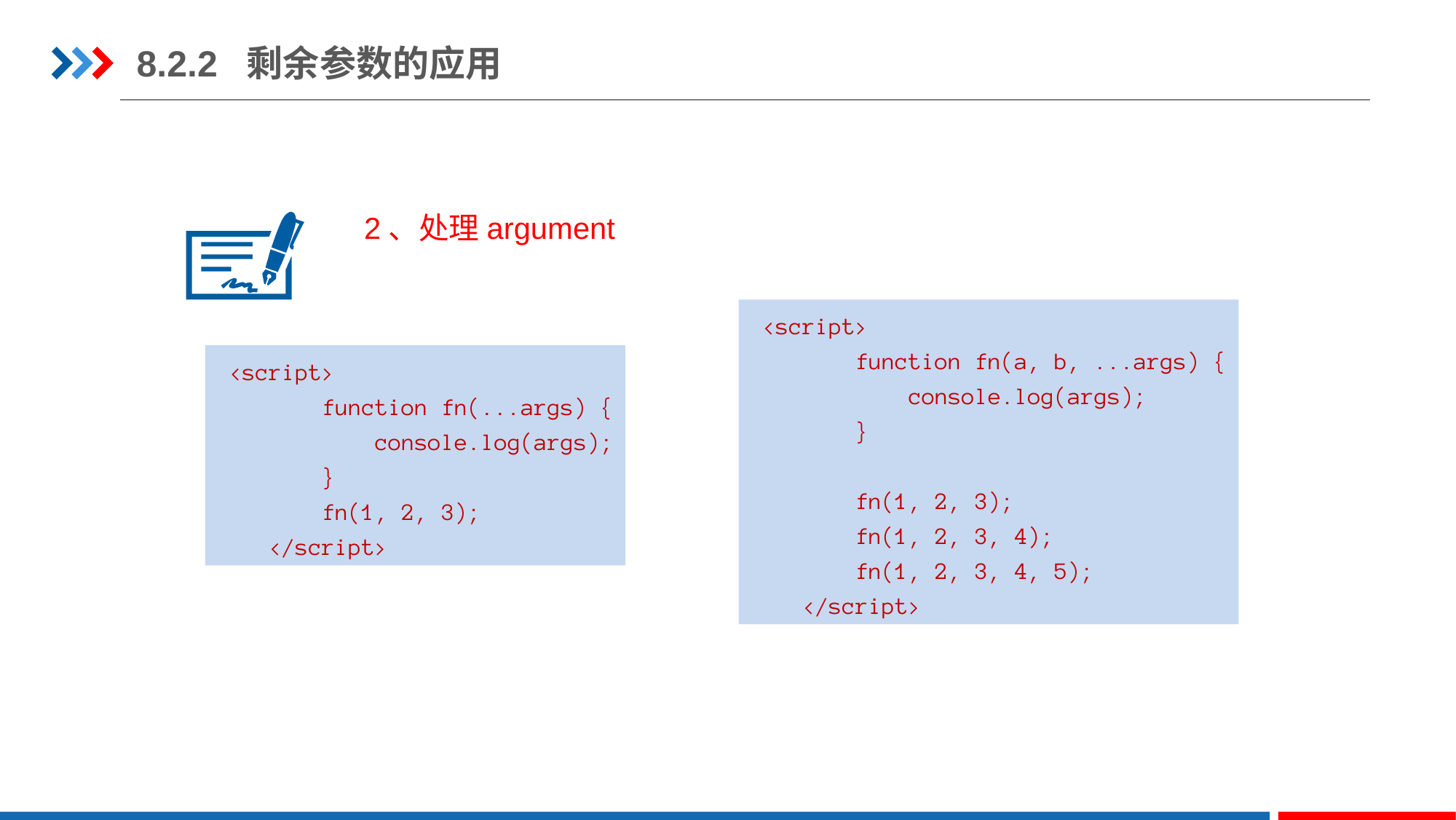

8.2.2  剩余参数的应用
2、处理argument

 <script>
        function fn(a, b, ...args) {
            console.log(args);
        }

        fn(1, 2, 3);
        fn(1, 2, 3, 4);
        fn(1, 2, 3, 4, 5);
    </script>
 <script>
        function fn(...args) {
            console.log(args);
        }
        fn(1, 2, 3);
    </script>